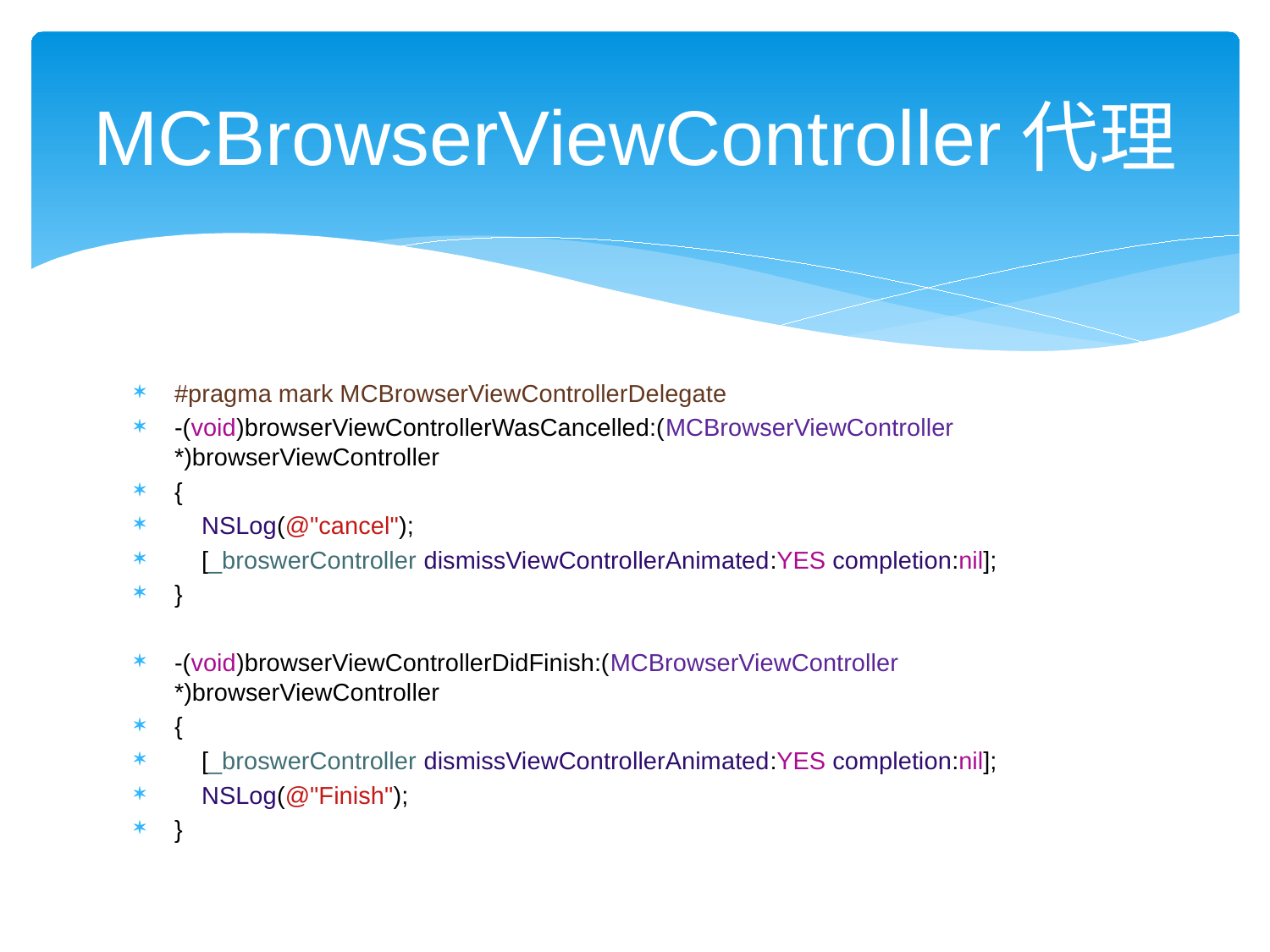

# MCBrowserViewController代理
#pragma mark MCBrowserViewControllerDelegate
-(void)browserViewControllerWasCancelled:(MCBrowserViewController *)browserViewController
{
    NSLog(@"cancel");
    [_broswerController dismissViewControllerAnimated:YES completion:nil];
}

-(void)browserViewControllerDidFinish:(MCBrowserViewController *)browserViewController
{
    [_broswerController dismissViewControllerAnimated:YES completion:nil];
    NSLog(@"Finish");
}